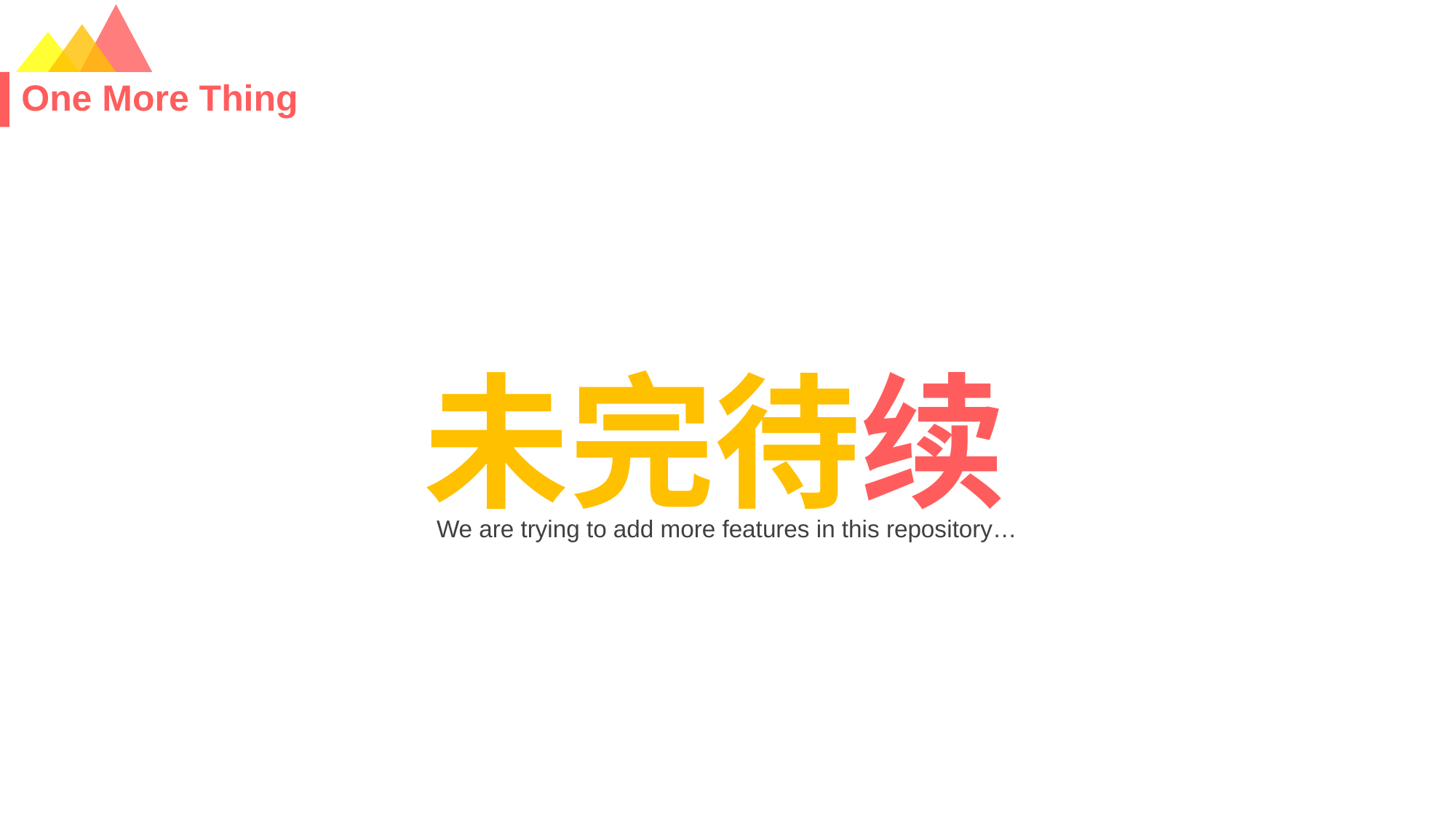

# One More Thing
未完待续
We are trying to add more features in this repository…